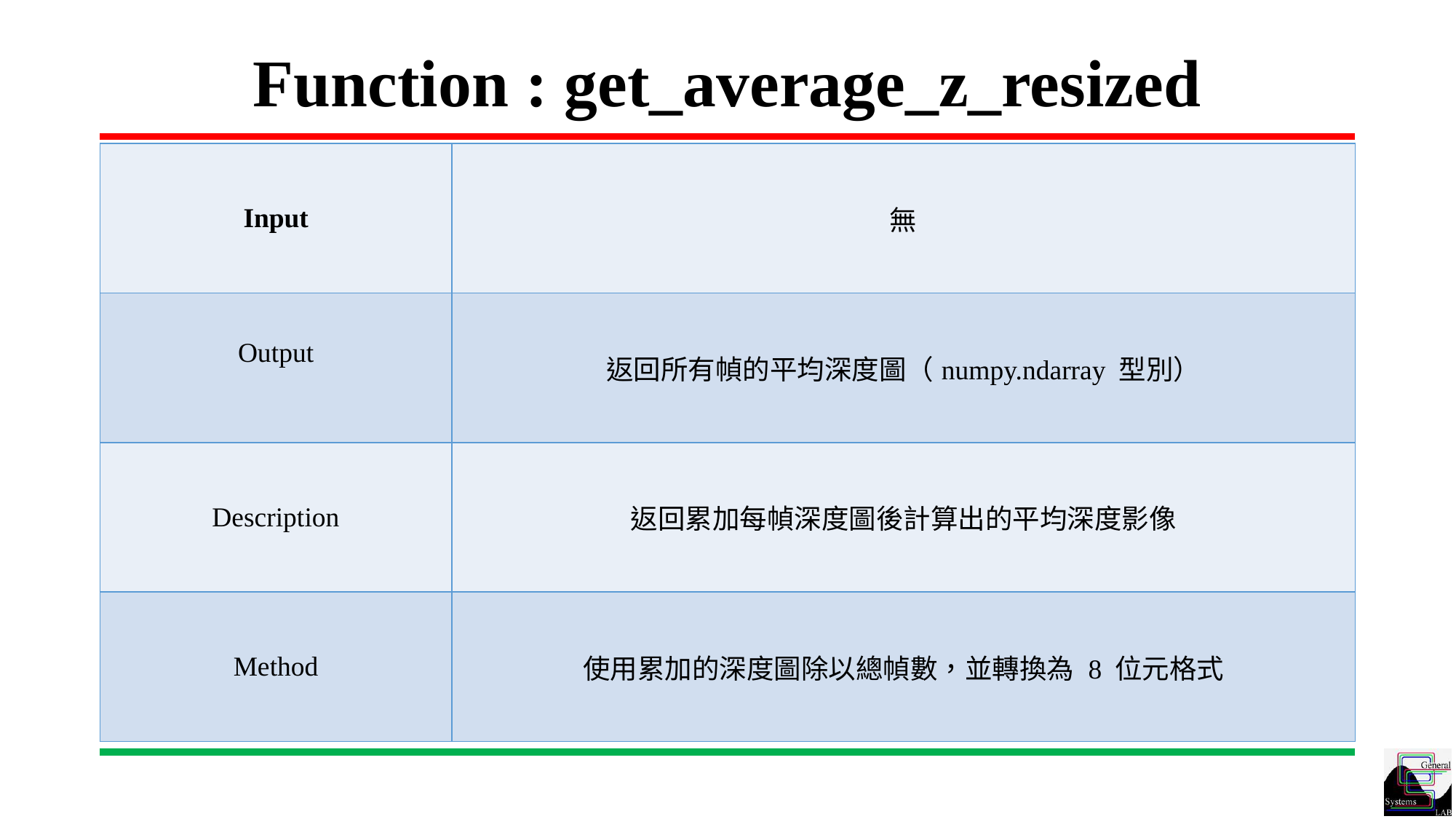

# Function : get_average_z_resized
| Input | 無 |
| --- | --- |
| Output | 返回所有幀的平均深度圖（numpy.ndarray 型別） |
| Description | 返回累加每幀深度圖後計算出的平均深度影像 |
| Method | 使用累加的深度圖除以總幀數，並轉換為 8 位元格式 |